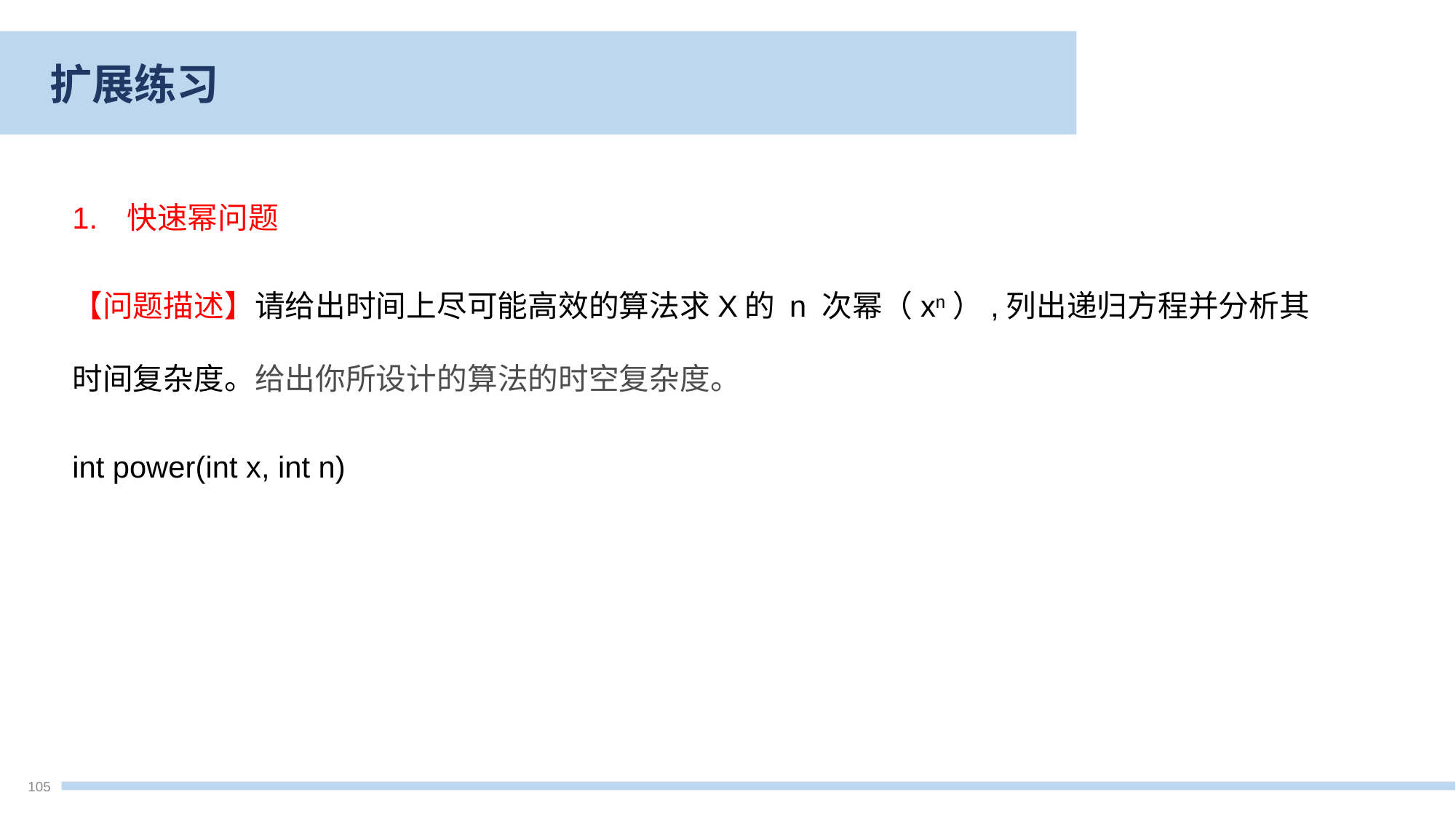

扩展练习
快速幂问题
【问题描述】请给出时间上尽可能高效的算法求X的 n 次幂（xn）,列出递归方程并分析其时间复杂度。给出你所设计的算法的时空复杂度。
int power(int x, int n)
105